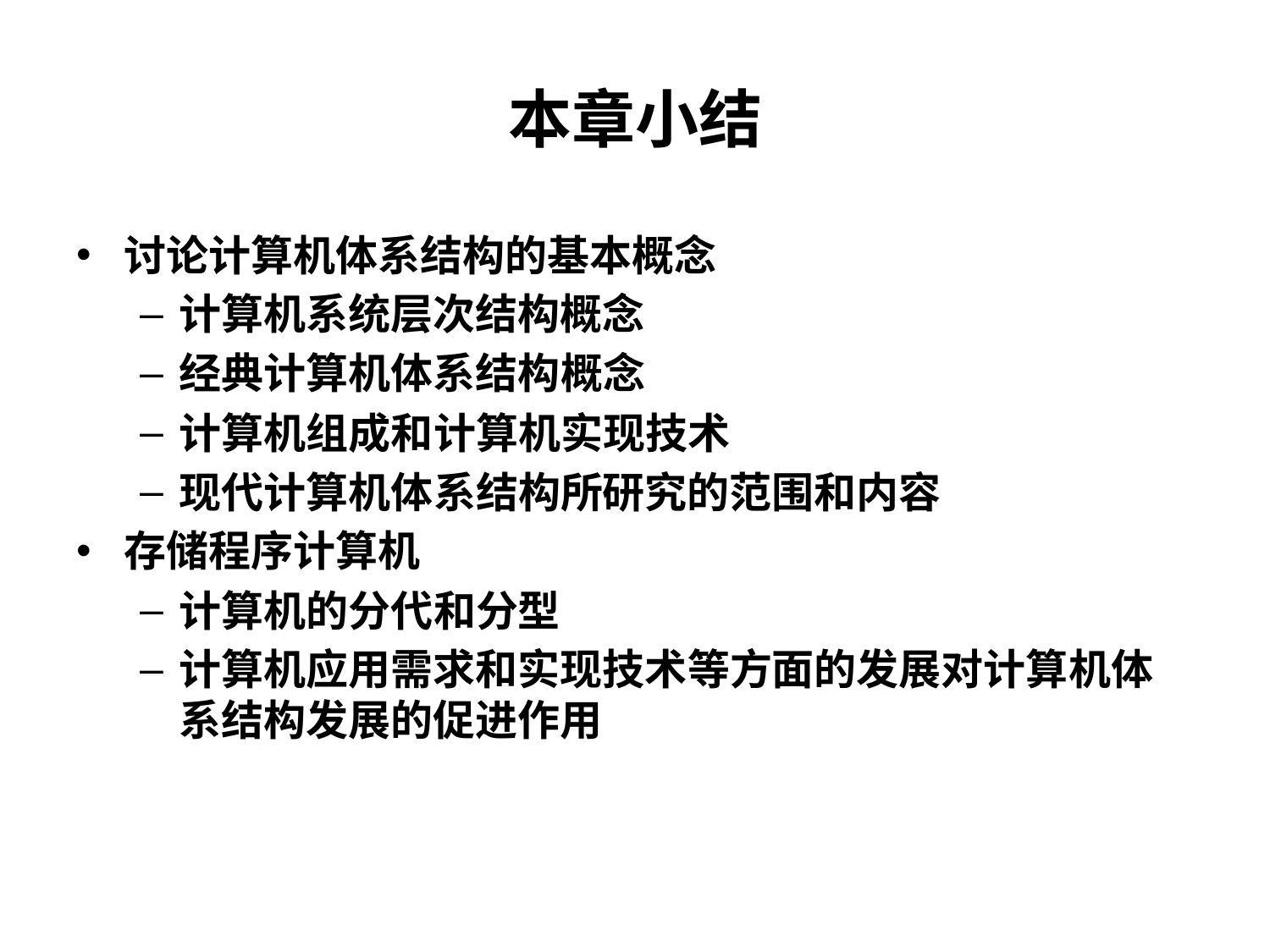

本章小结
讨论计算机体系结构的基本概念
计算机系统层次结构概念
经典计算机体系结构概念
计算机组成和计算机实现技术
现代计算机体系结构所研究的范围和内容
存储程序计算机
计算机的分代和分型
计算机应用需求和实现技术等方面的发展对计算机体系结构发展的促进作用